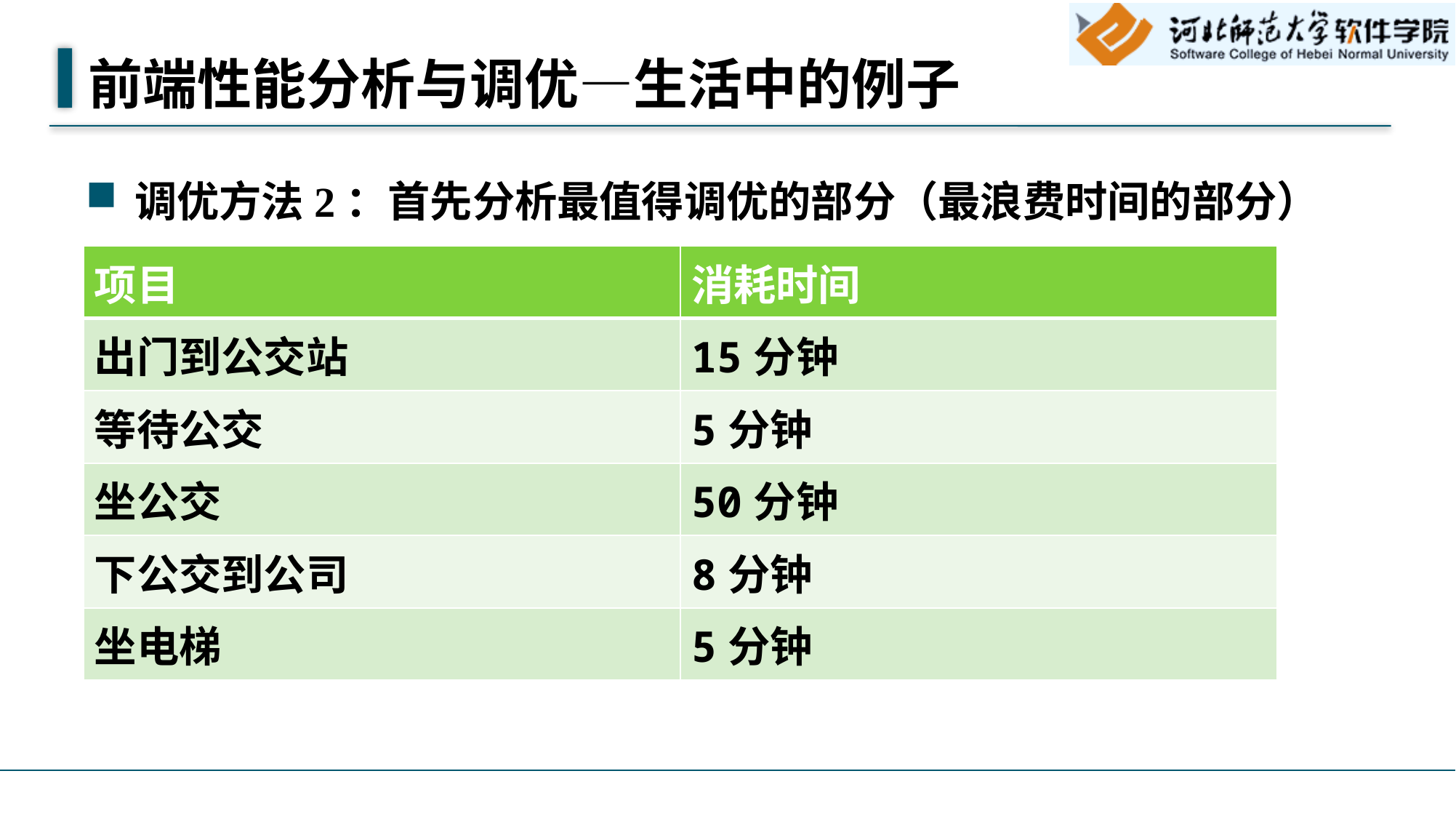

# 前端性能分析与调优—生活中的例子
调优方法2：首先分析最值得调优的部分（最浪费时间的部分）

| 项目 | 消耗时间 |
| --- | --- |
| 出门到公交站 | 15分钟 |
| 等待公交 | 5分钟 |
| 坐公交 | 50分钟 |
| 下公交到公司 | 8分钟 |
| 坐电梯 | 5分钟 |